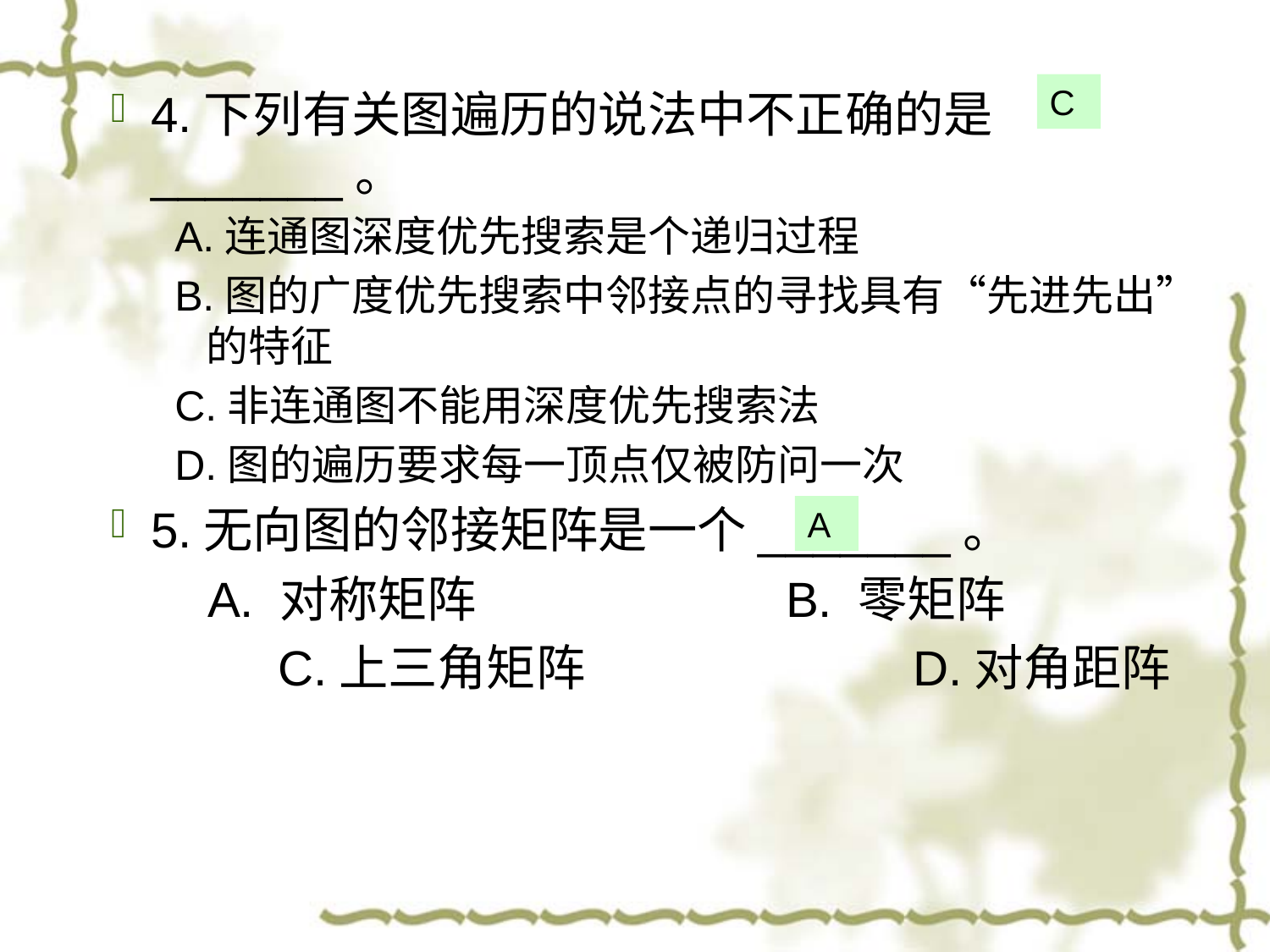

C
4.下列有关图遍历的说法中不正确的是_______。
A.连通图深度优先搜索是个递归过程
B.图的广度优先搜索中邻接点的寻找具有“先进先出”的特征
C.非连通图不能用深度优先搜索法
D.图的遍历要求每一顶点仅被防问一次
5.无向图的邻接矩阵是一个_______。
       A. 对称矩阵	     		B. 零矩阵
		C.上三角矩阵			D.对角距阵
A